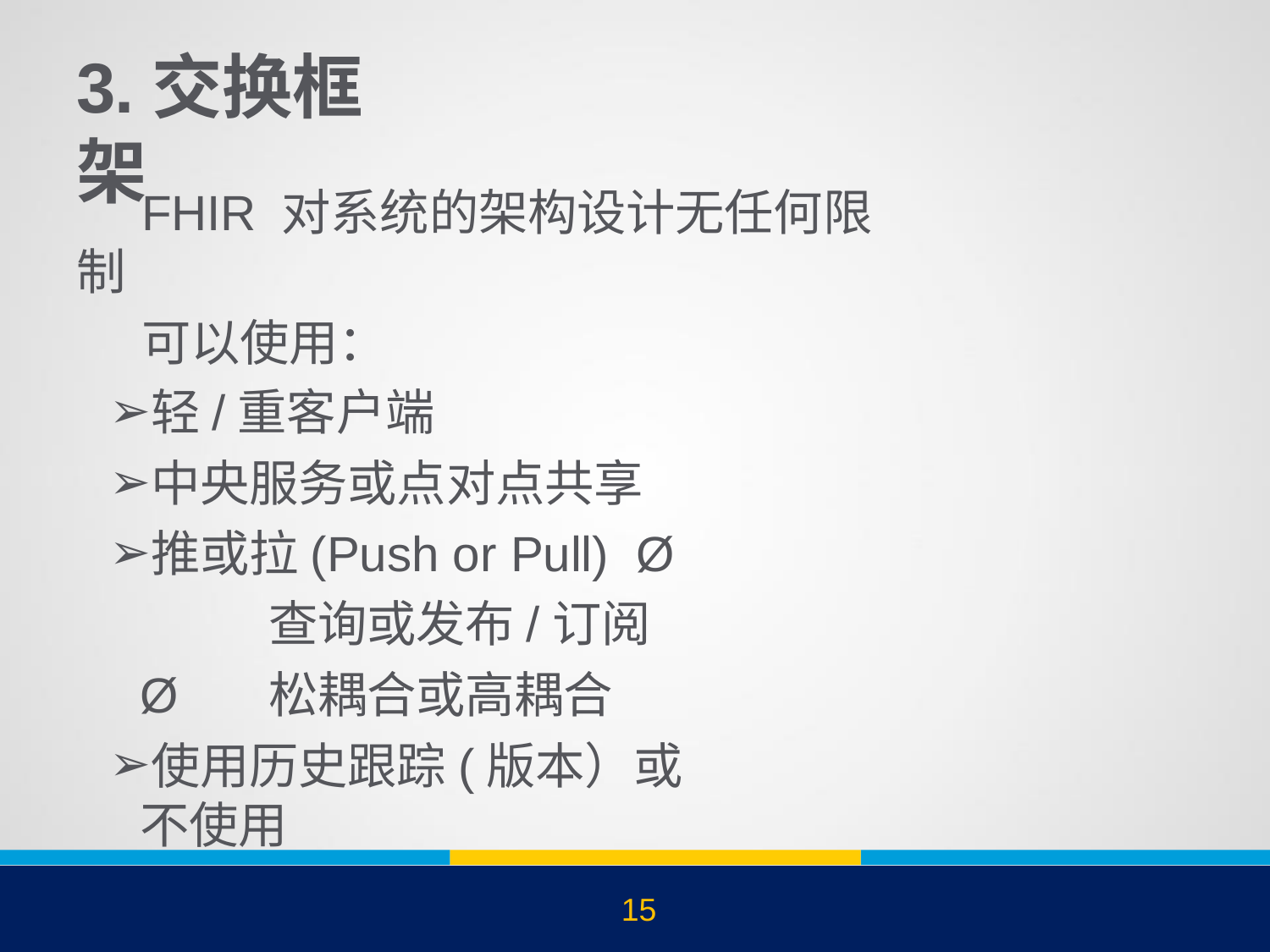

# 3.交换框架
	FHIR 对系统的架构设计无任何限制
	可以使用：
轻/重客户端
中央服务或点对点共享
推或拉(Push or Pull)  Ø	查询或发布/订阅
Ø	松耦合或高耦合
使用历史跟踪(版本）或不使用

15